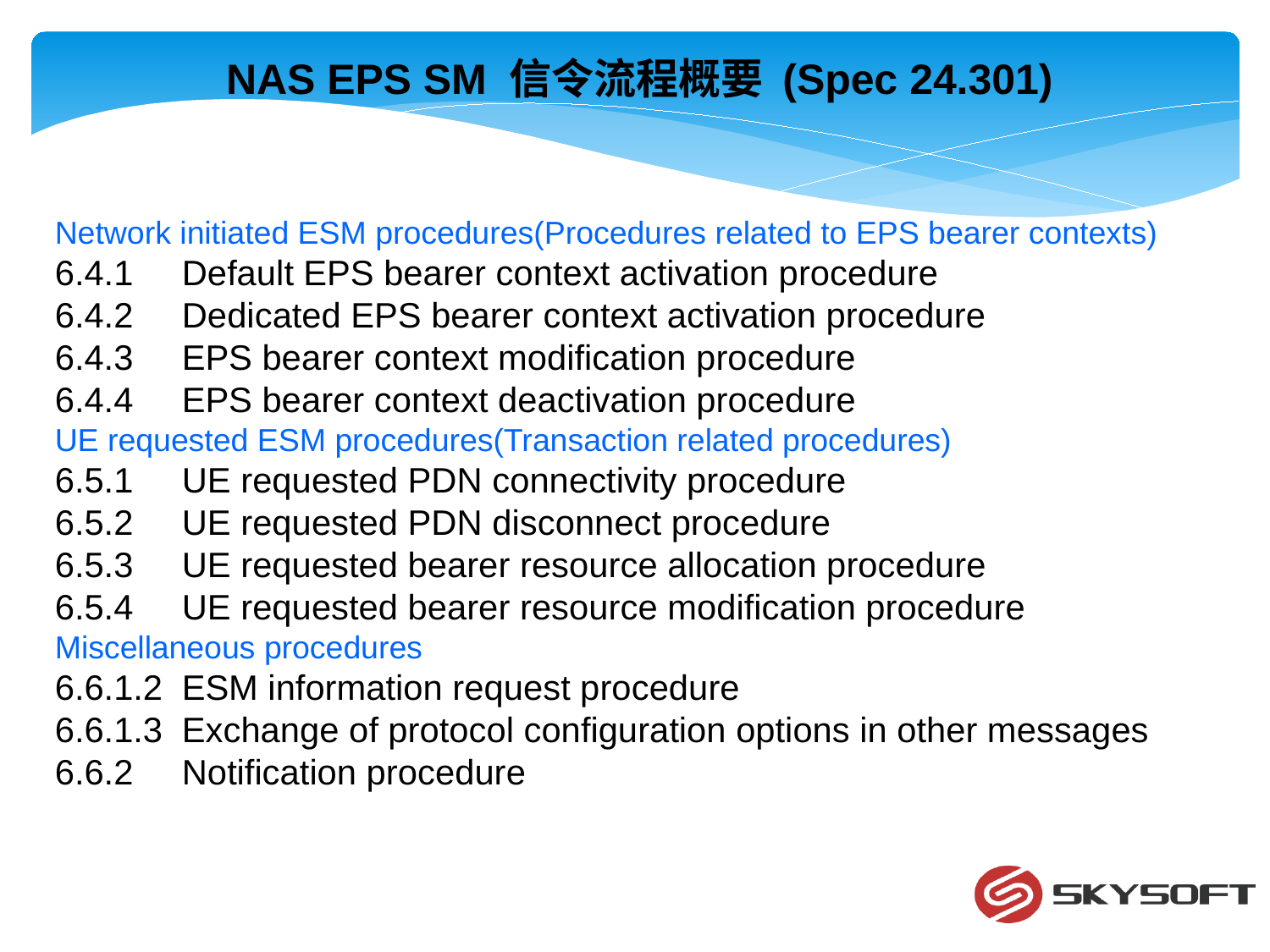

NAS EPS SM 信令流程概要 (Spec 24.301)
Network initiated ESM procedures(Procedures related to EPS bearer contexts)
6.4.1	Default EPS bearer context activation procedure
6.4.2	Dedicated EPS bearer context activation procedure
6.4.3	EPS bearer context modification procedure
6.4.4	EPS bearer context deactivation procedure
UE requested ESM procedures(Transaction related procedures)
6.5.1	UE requested PDN connectivity procedure
6.5.2	UE requested PDN disconnect procedure
6.5.3	UE requested bearer resource allocation procedure
6.5.4	UE requested bearer resource modification procedure
Miscellaneous procedures
6.6.1.2	ESM information request procedure
6.6.1.3	Exchange of protocol configuration options in other messages
6.6.2	Notification procedure